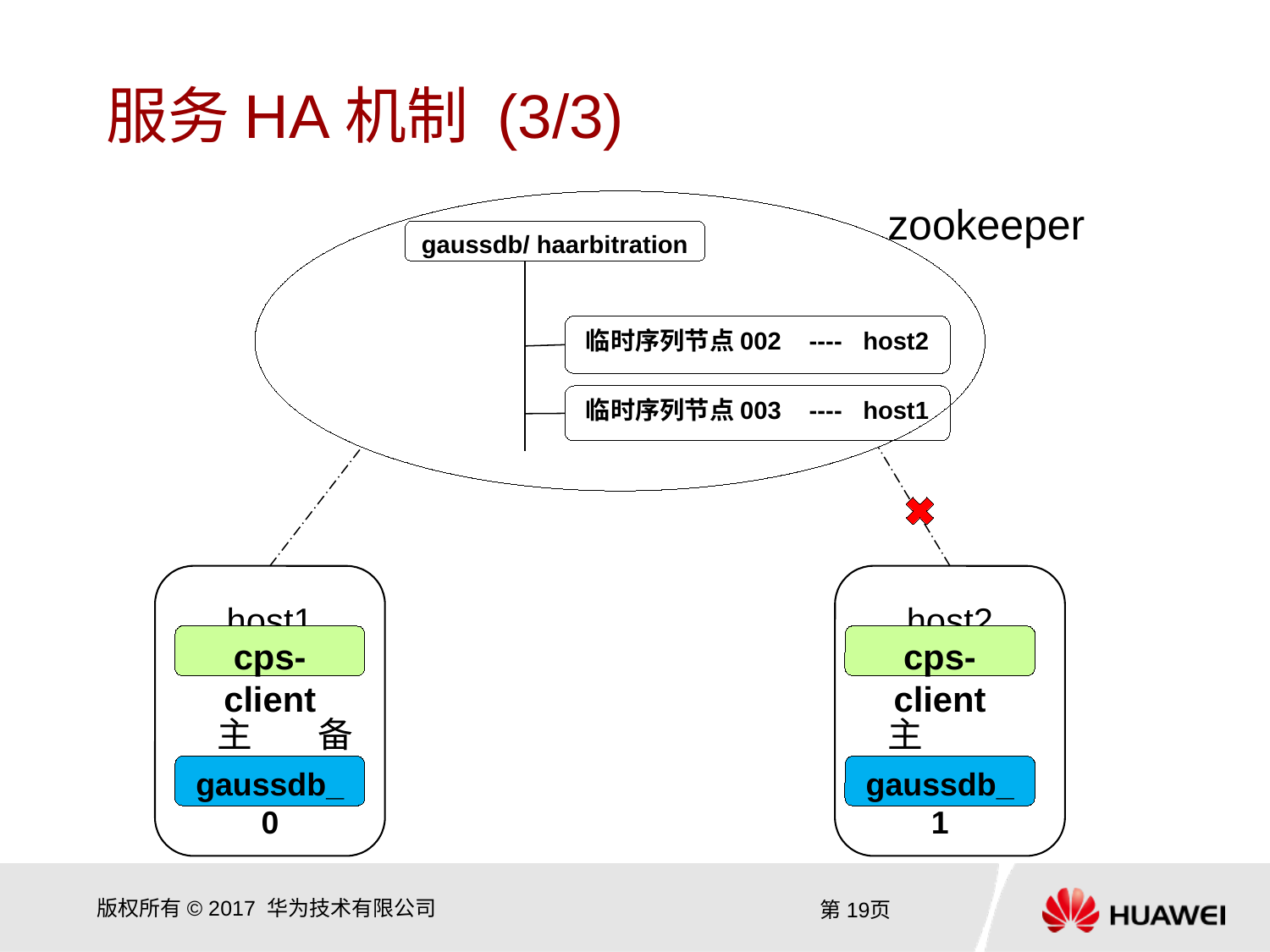

# 服务HA机制 (3/3)

zookeeper
gaussdb/ haarbitration
临时序列节点002    ----   host2
临时序列节点003    ----   host1

host1
host2
cps-client
cps-client
主
备
主
gaussdb_0
gaussdb_1